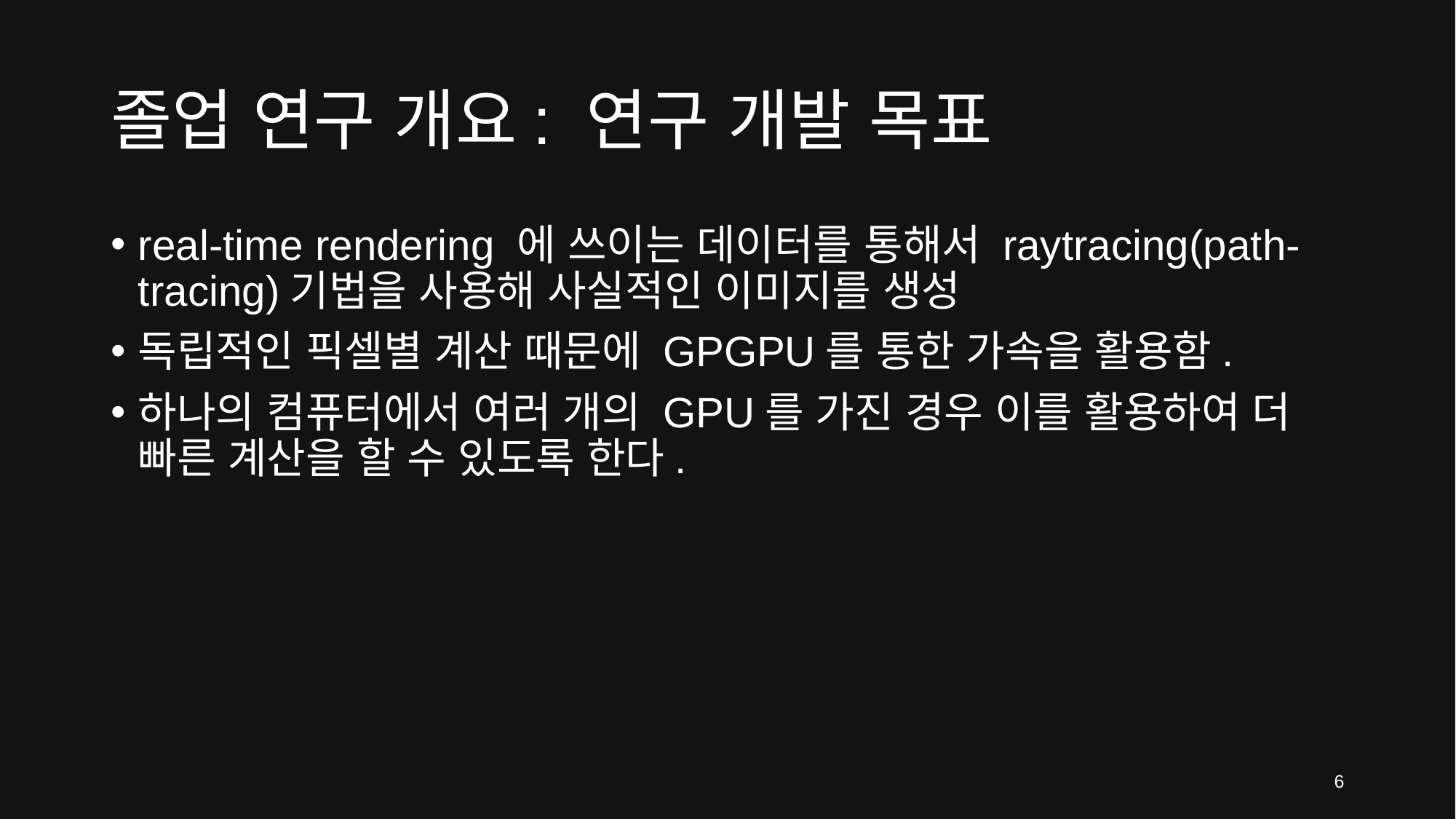

# 졸업 연구 개요: 연구 개발 목표
real-time rendering 에 쓰이는 데이터를 통해서 raytracing(path-tracing)기법을 사용해 사실적인 이미지를 생성
독립적인 픽셀별 계산 때문에 GPGPU를 통한 가속을 활용함.
하나의 컴퓨터에서 여러 개의 GPU를 가진 경우 이를 활용하여 더 빠른 계산을 할 수 있도록 한다.

6